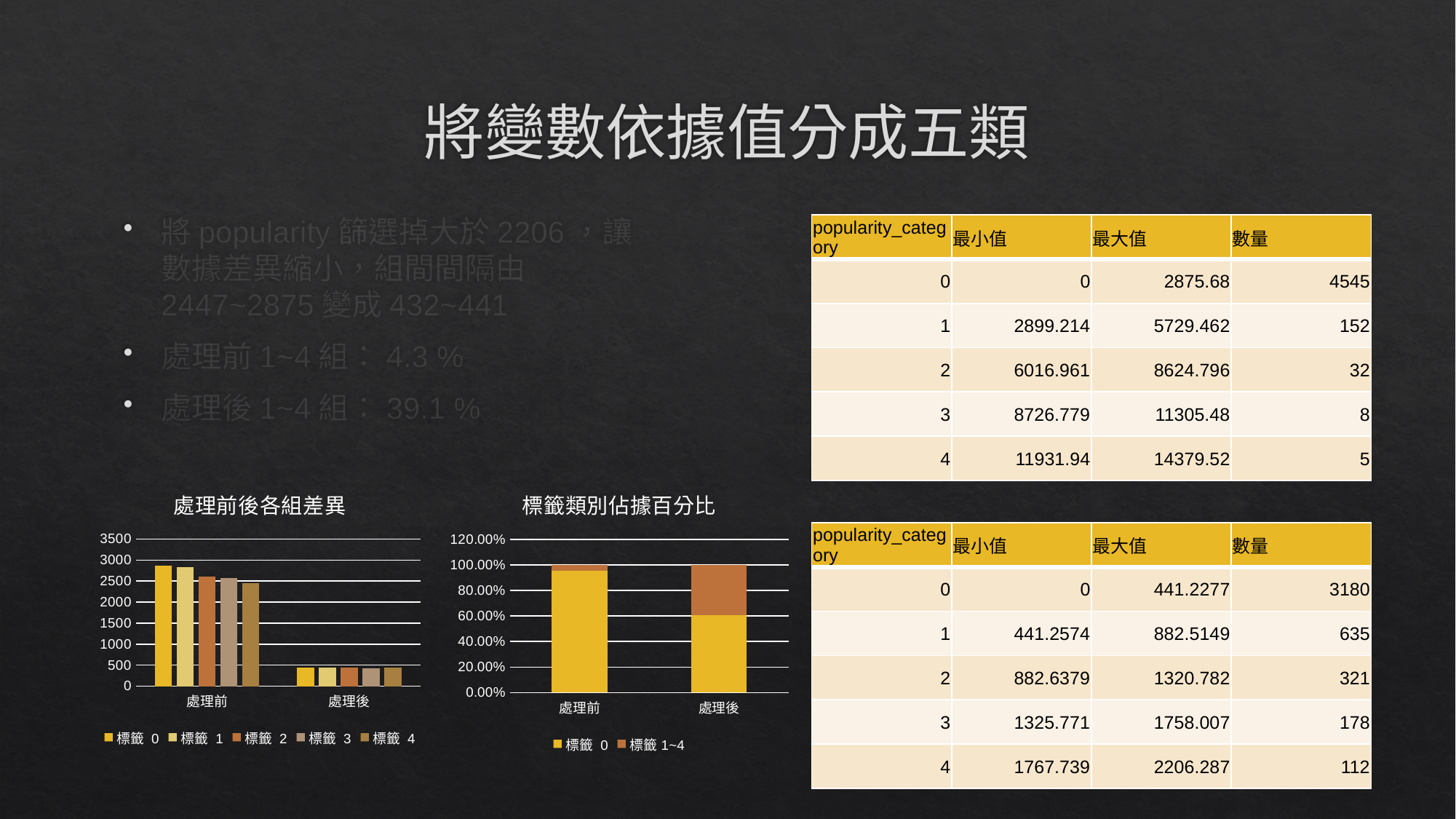

# 將變數依據值分成五類
將popularity篩選掉大於2206，讓數據差異縮小，組間間隔由2447~2875變成432~441
處理前1~4組：4.3 %
處理後1~4組：39.1 %
| popularity\_category | 最小值 | 最大值 | 數量 |
| --- | --- | --- | --- |
| 0 | 0 | 2875.68 | 4545 |
| 1 | 2899.214 | 5729.462 | 152 |
| 2 | 6016.961 | 8624.796 | 32 |
| 3 | 8726.779 | 11305.48 | 8 |
| 4 | 11931.94 | 14379.52 | 5 |

### Chart: 處理前後各組差異

| Category | 標籤 0 | 標籤 1 | 標籤 2 | 標籤 3 | 標籤 4 |
|---|---|---|---|---|---|
| 處理前 | 2875.68 | 2830.2480000000005 | 2607.835 | 2578.700999999999 | 2447.58 |
| 處理後 | 441.2277 | 441.2575 | 438.1441 | 432.2360000000001 | 438.5479999999998 |

### Chart: 標籤類別佔據百分比

| Category | 標籤 0 | 標籤1~4 |
|---|---|---|
| 處理前 | 0.957 | 0.043 |
| 處理後 | 0.609 | 0.391 |
| popularity\_category | 最小值 | 最大值 | 數量 |
| --- | --- | --- | --- |
| 0 | 0 | 441.2277 | 3180 |
| 1 | 441.2574 | 882.5149 | 635 |
| 2 | 882.6379 | 1320.782 | 321 |
| 3 | 1325.771 | 1758.007 | 178 |
| 4 | 1767.739 | 2206.287 | 112 |